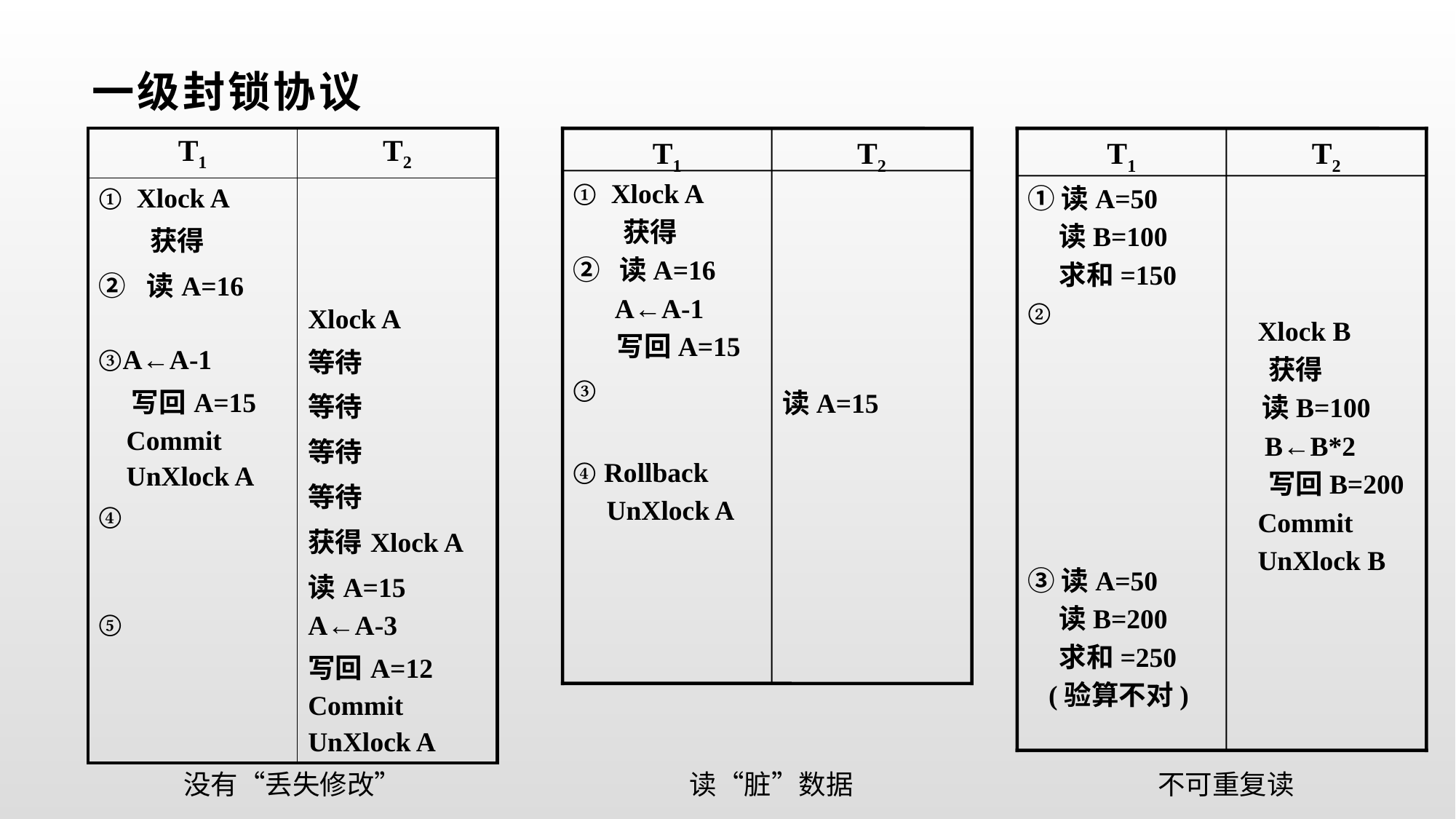

# 一级封锁协议
T1

T2

①  Xlock A
       获得
②  读A=16
      A←A-1
      写回A=15
③

④ Rollback
 UnXlock A

读A=15

T1

T2

①读A=50
    读B=100
    求和=150
②

③读A=50
    读B=200
    求和=250
   (验算不对)

   Xlock B
    获得
   读B=100
    B←B*2
    写回B=200
   Commit
   UnXlock B

| T1 | T2 |
| --- | --- |
| ①  Xlock A 获得 ②  读A=16   ③A←A-1 写回A=15 Commit UnXlock A ④   ⑤ | Xlock A 等待 等待 等待 等待 获得Xlock A 读A=15 A←A-3 写回A=12 Commit UnXlock A |
没有“丢失修改”
读“脏”数据
不可重复读